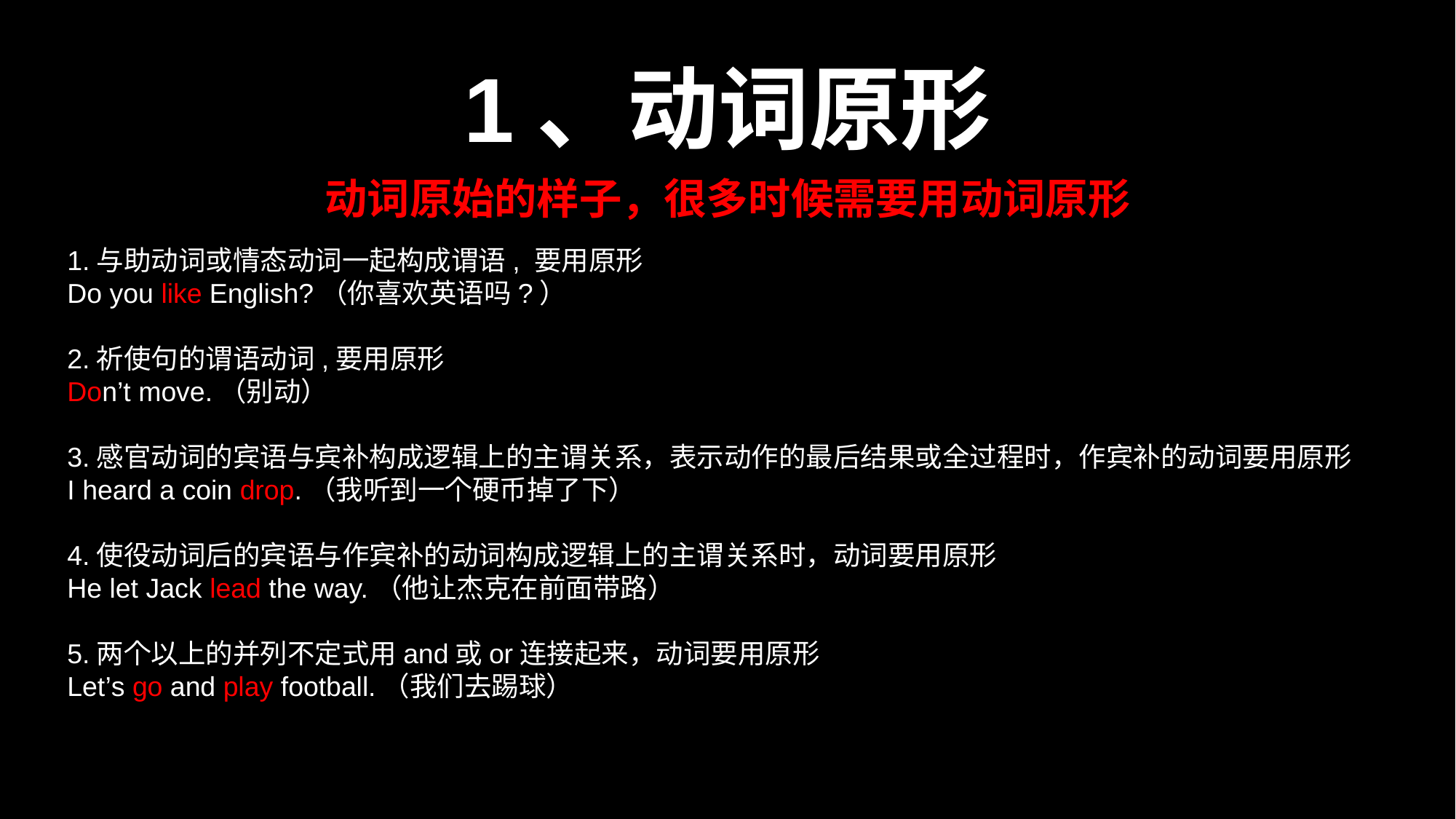

1、动词原形
动词原始的样子，很多时候需要用动词原形
1.与助动词或情态动词一起构成谓语, 要用原形
Do you like English?（你喜欢英语吗?）

2.祈使句的谓语动词,要用原形
Don’t move.（别动）

3.感官动词的宾语与宾补构成逻辑上的主谓关系，表示动作的最后结果或全过程时，作宾补的动词要用原形
I heard a coin drop.（我听到一个硬币掉了下）

4.使役动词后的宾语与作宾补的动词构成逻辑上的主谓关系时，动词要用原形
He let Jack lead the way.（他让杰克在前面带路）

5.两个以上的并列不定式用and或or连接起来，动词要用原形
Let’s go and play football.（我们去踢球）